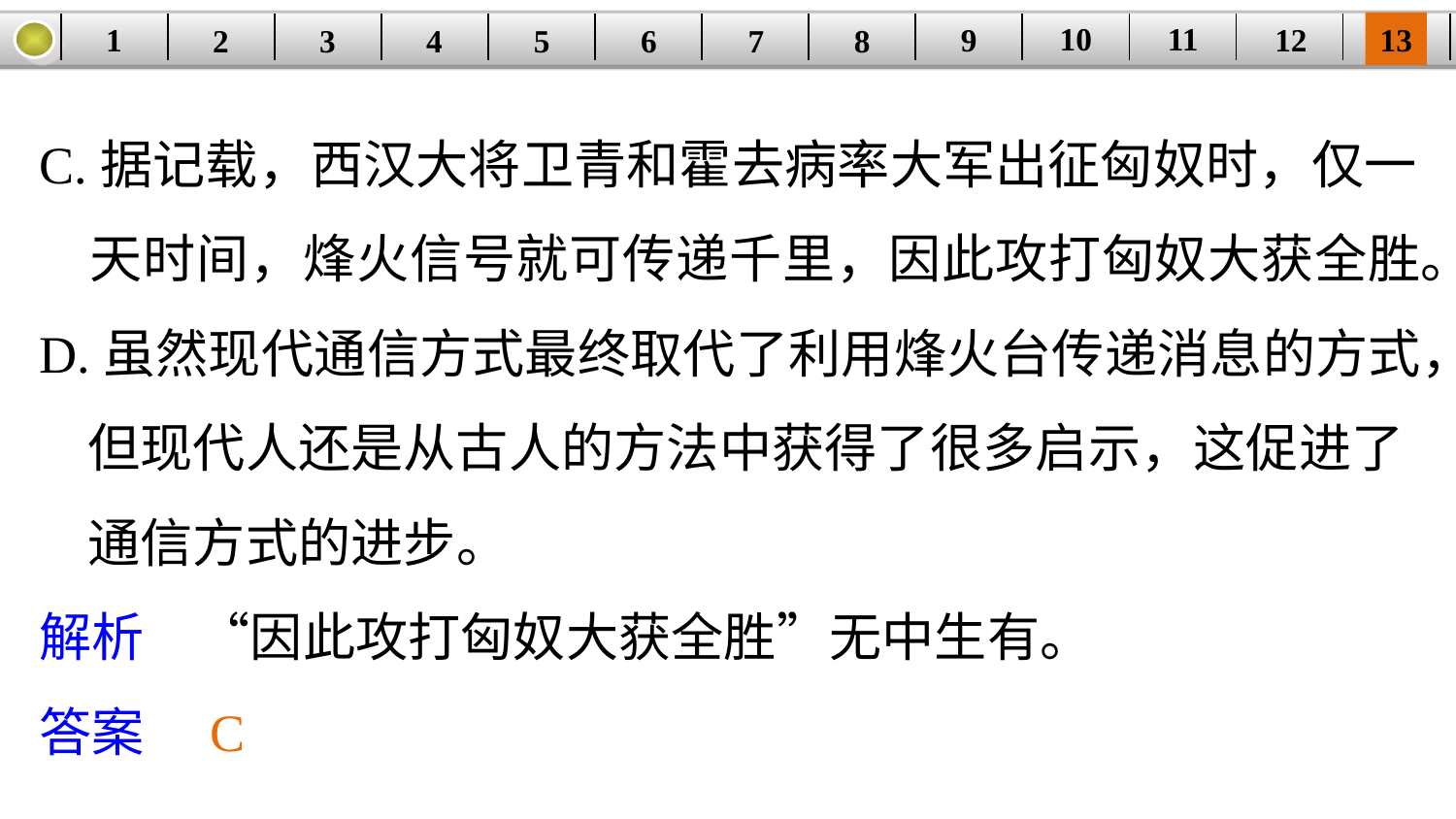

10

11
12
9
13
1
3
4
5
6
8
2
|  |  |  |  |  |  |  |  |  |  |  |  |  |
| --- | --- | --- | --- | --- | --- | --- | --- | --- | --- | --- | --- | --- |
7

C.据记载，西汉大将卫青和霍去病率大军出征匈奴时，仅一
   天时间，烽火信号就可传递千里，因此攻打匈奴大获全胜。
D.虽然现代通信方式最终取代了利用烽火台传递消息的方式，
   但现代人还是从古人的方法中获得了很多启示，这促进了
   通信方式的进步。
解析　“因此攻打匈奴大获全胜”无中生有。
答案　C